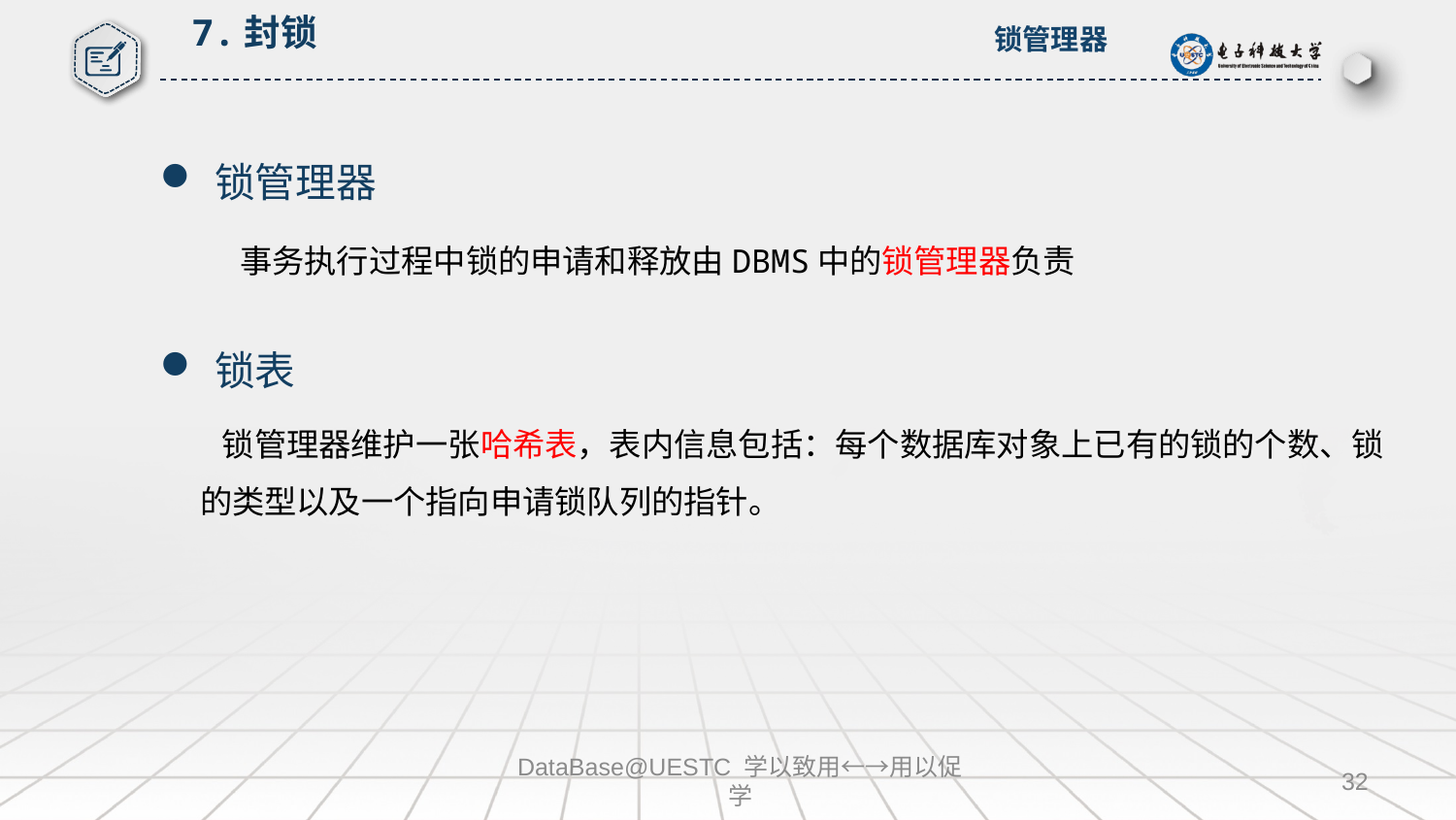

7.封锁
锁管理器
锁管理器
事务执行过程中锁的申请和释放由DBMS中的锁管理器负责
锁表
  锁管理器维护一张哈希表，表内信息包括：每个数据库对象上已有的锁的个数、锁的类型以及一个指向申请锁队列的指针。
DataBase@UESTC 学以致用←→用以促学
32